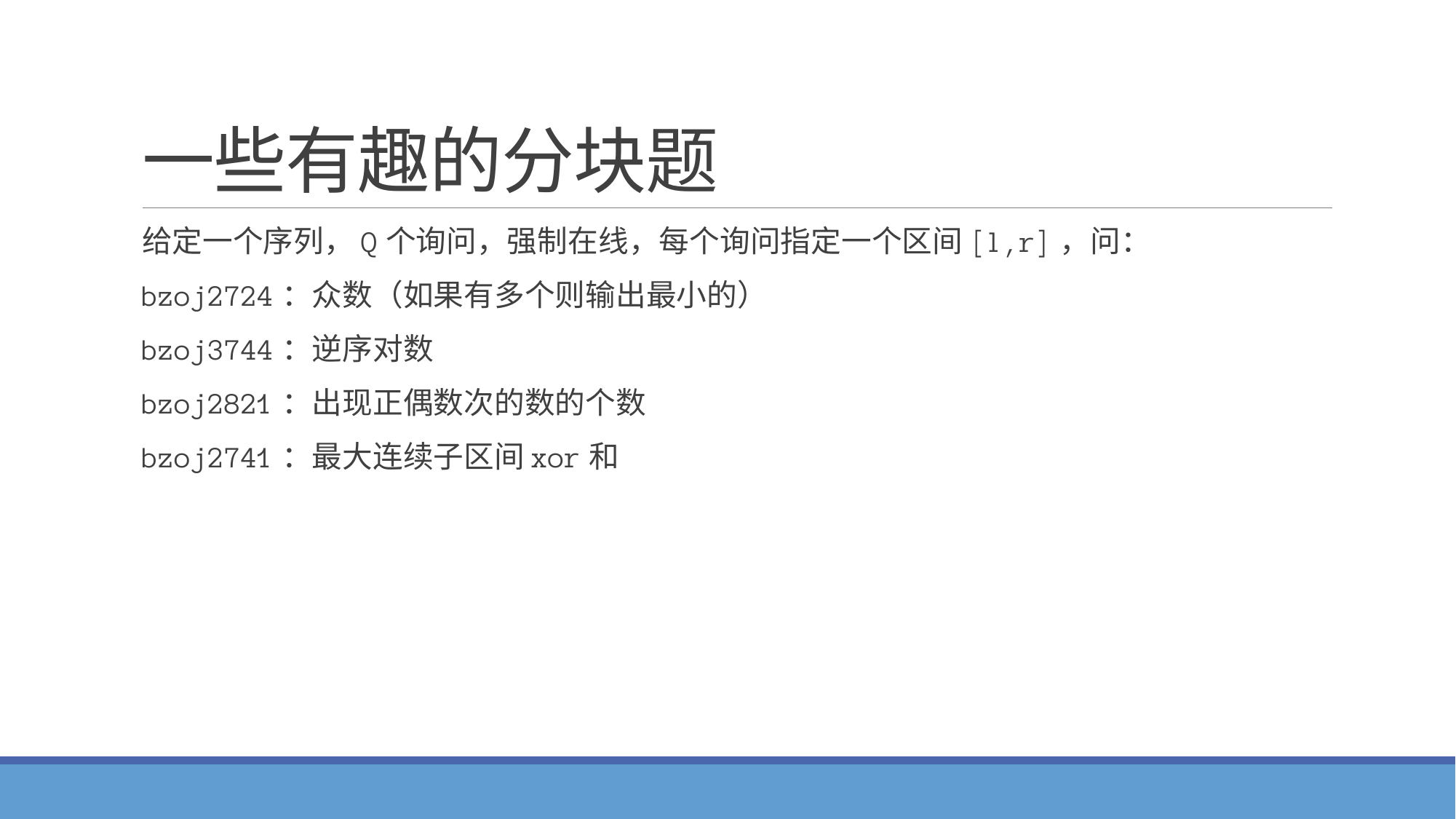

# 一些有趣的分块题
给定一个序列，Q个询问，强制在线，每个询问指定一个区间[l,r]，问：
bzoj2724：众数（如果有多个则输出最小的）
bzoj3744：逆序对数
bzoj2821：出现正偶数次的数的个数
bzoj2741：最大连续子区间xor和